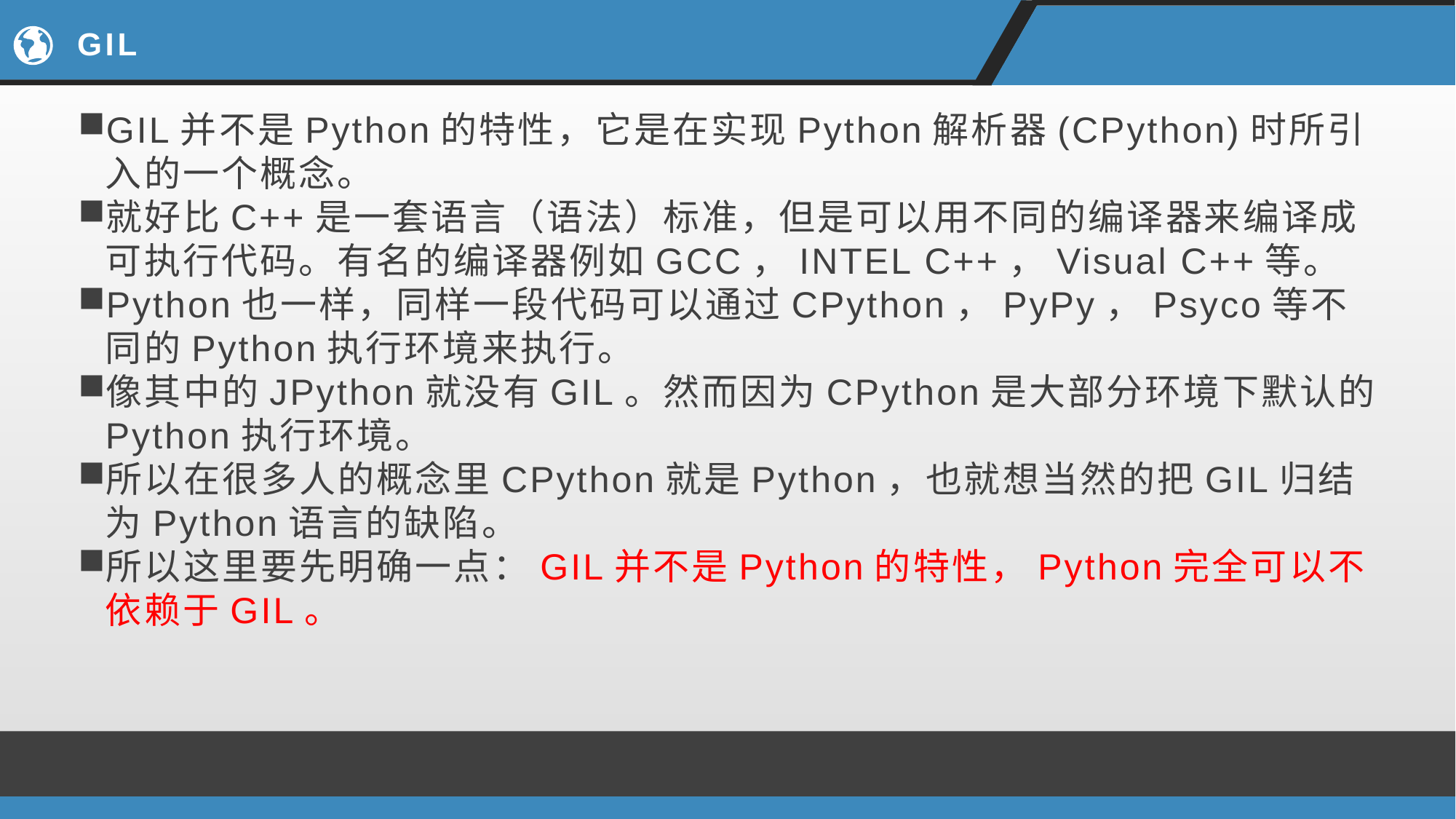

# GIL

GIL并不是Python的特性，它是在实现Python解析器(CPython)时所引入的一个概念。
就好比C++是一套语言（语法）标准，但是可以用不同的编译器来编译成可执行代码。有名的编译器例如GCC，INTEL C++，Visual C++等。
Python也一样，同样一段代码可以通过CPython，PyPy，Psyco等不同的Python执行环境来执行。
像其中的JPython就没有GIL。然而因为CPython是大部分环境下默认的Python执行环境。
所以在很多人的概念里CPython就是Python，也就想当然的把GIL归结为Python语言的缺陷。
所以这里要先明确一点：GIL并不是Python的特性，Python完全可以不依赖于GIL。